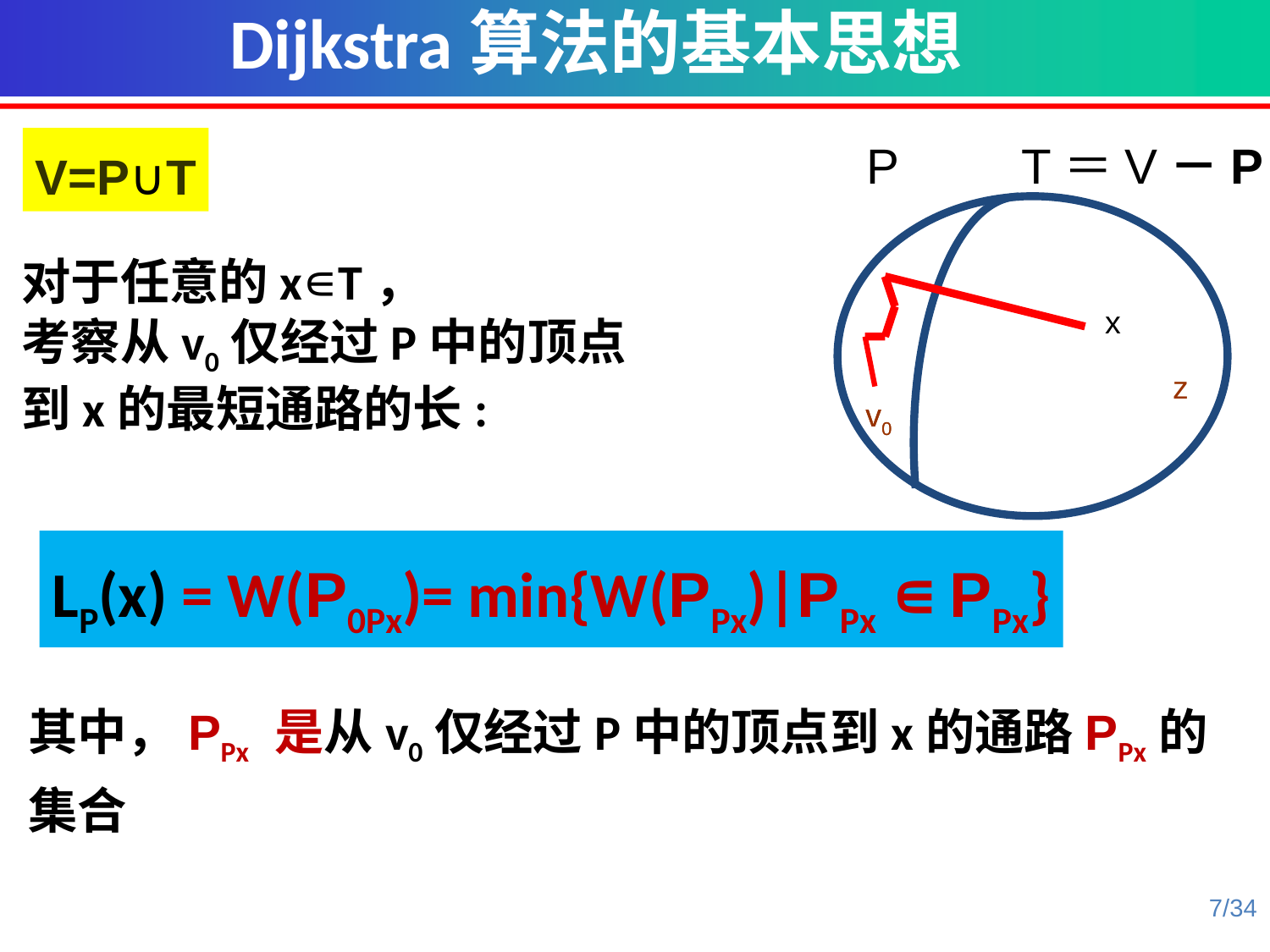

Dijkstra算法的基本思想
V=P∪T
P         T＝V－P

对于任意的x∊T，
考察从v0仅经过P中的顶点到x的最短通路的长:

x

z
v0
v0
LP(x) = W(P0Px)= min{W(PPx)|PPx ∊ PPx}
其中，PPx 是从v0仅经过P中的顶点到x的通路PPx的集合
7/34